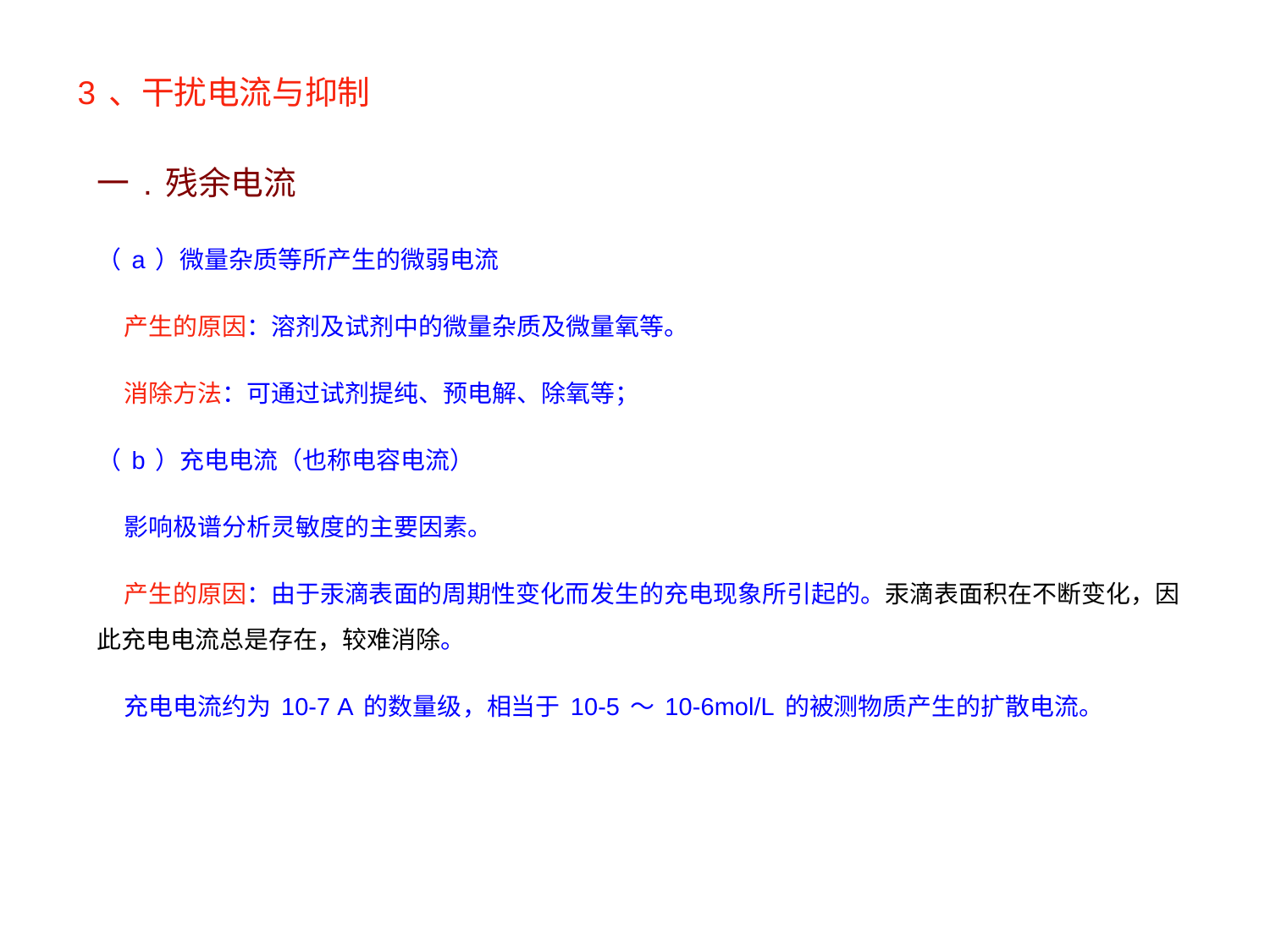

3、干扰电流与抑制
一.残余电流
（a）微量杂质等所产生的微弱电流
   产生的原因：溶剂及试剂中的微量杂质及微量氧等。
   消除方法：可通过试剂提纯、预电解、除氧等；
（b）充电电流（也称电容电流）
   影响极谱分析灵敏度的主要因素。
   产生的原因：由于汞滴表面的周期性变化而发生的充电现象所引起的。汞滴表面积在不断变化，因此充电电流总是存在，较难消除。
   充电电流约为10-7 A的数量级，相当于10-5～10-6mol/L的被测物质产生的扩散电流。